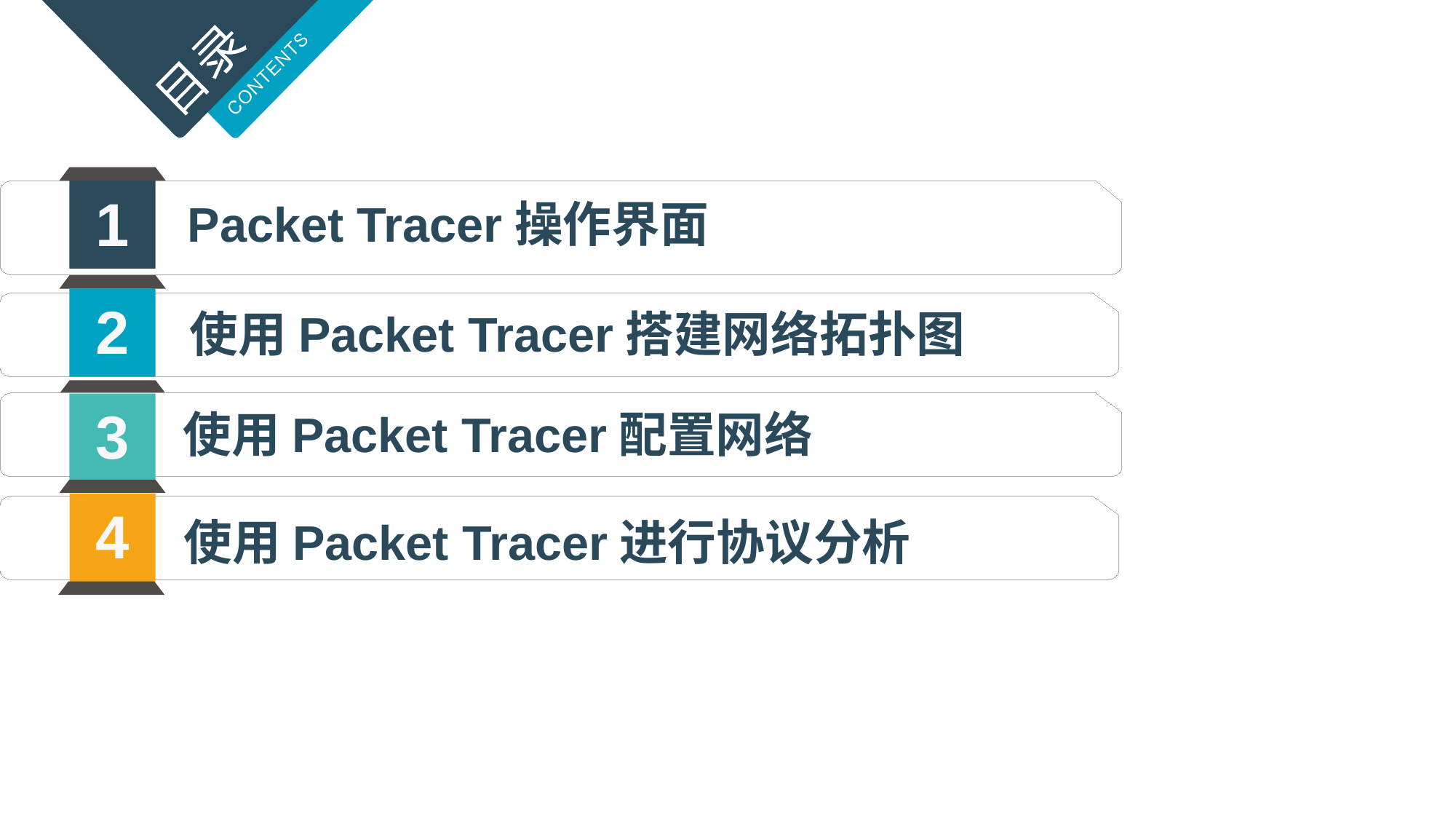

1

Packet Tracer操作界面

2

使用Packet Tracer搭建网络拓扑图

3

使用Packet Tracer配置网络

4

使用Packet Tracer进行协议分析